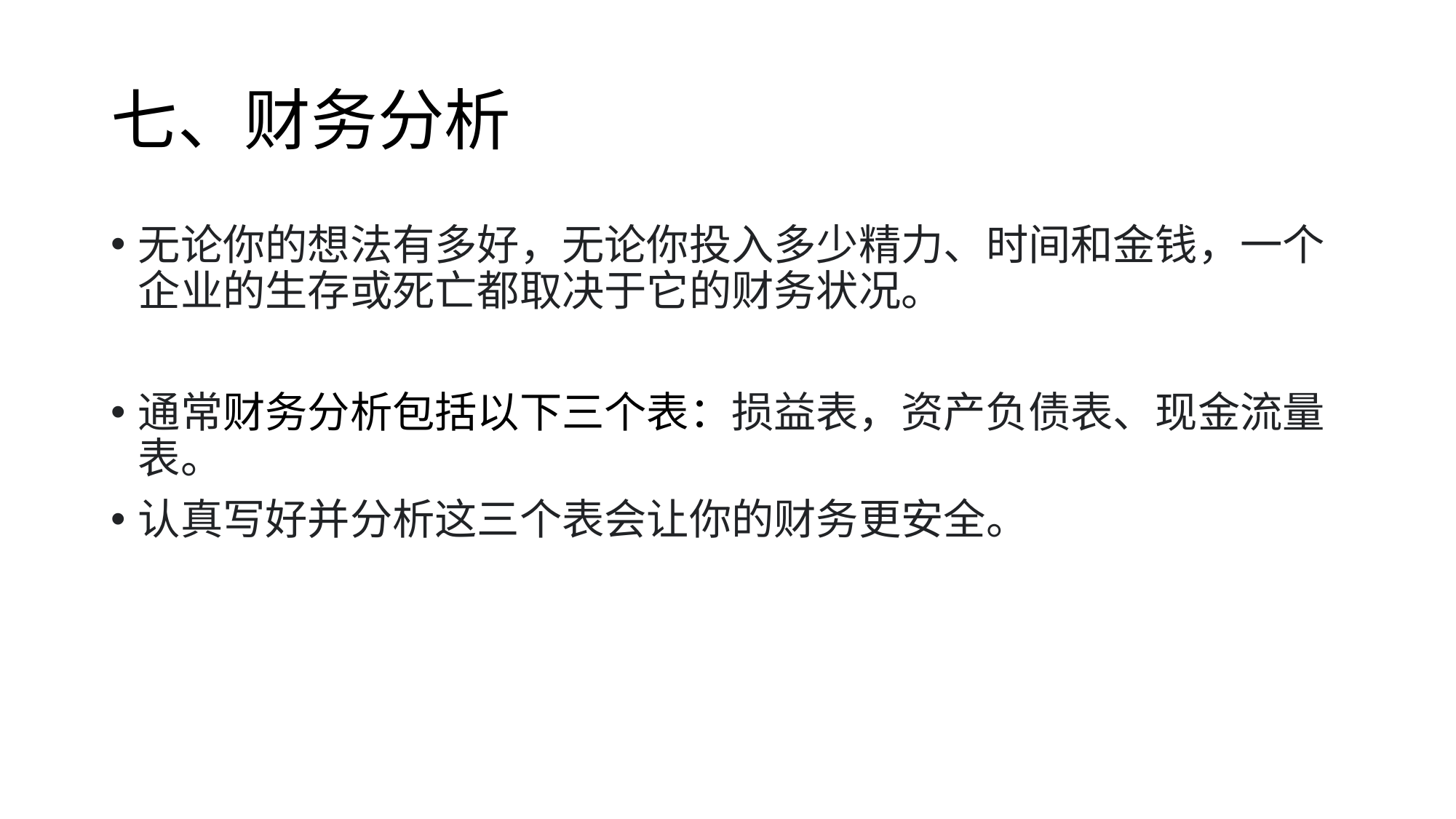

# 七、财务分析
无论你的想法有多好，无论你投入多少精力、时间和金钱，一个企业的生存或死亡都取决于它的财务状况。

通常财务分析包括以下三个表：损益表，资产负债表、现金流量表。
认真写好并分析这三个表会让你的财务更安全。